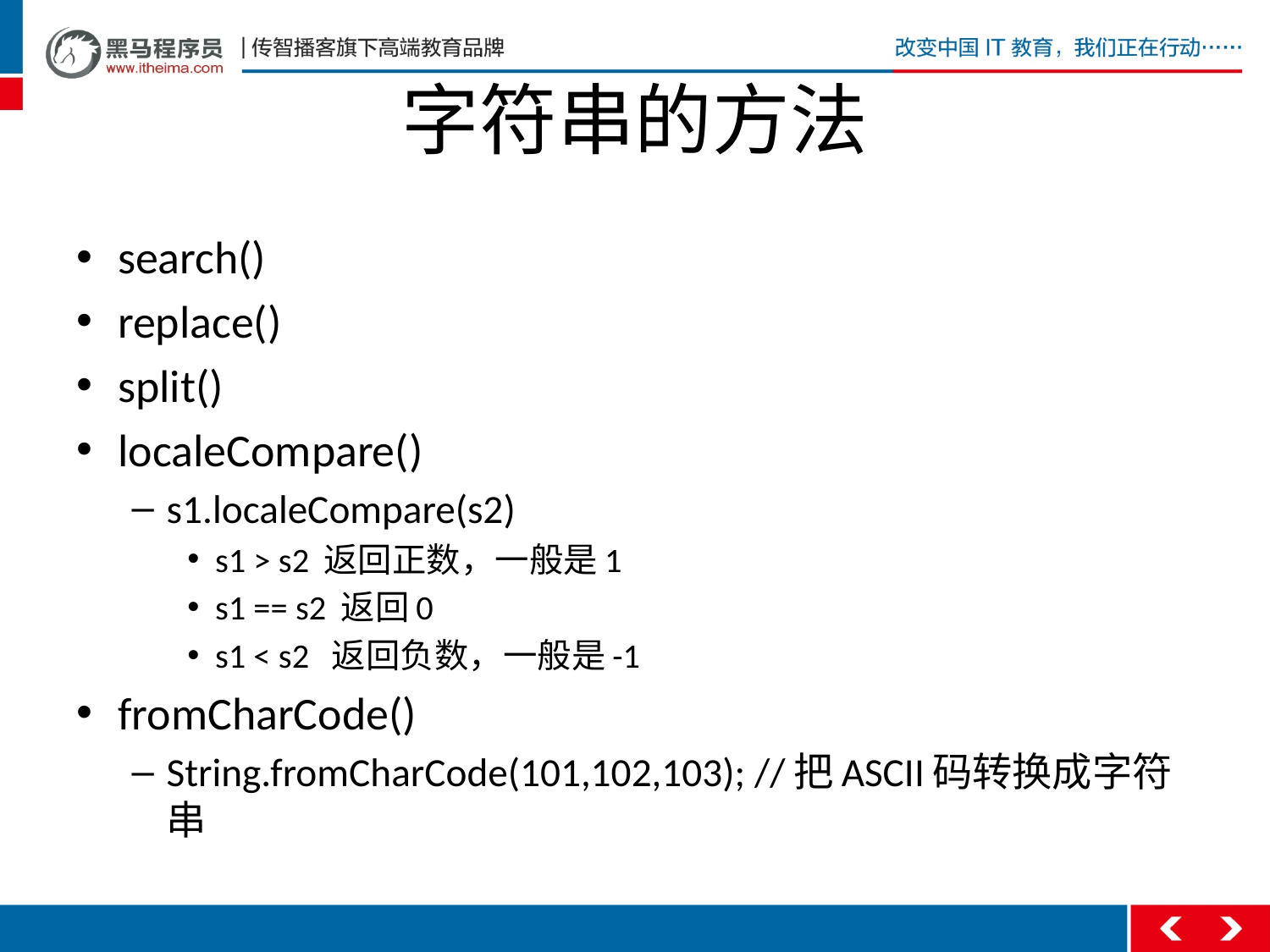

# 字符串的方法
search()
replace()
split()
localeCompare()
s1.localeCompare(s2)
s1 > s2 返回正数，一般是1
s1 == s2 返回0
s1 < s2  返回负数，一般是-1
fromCharCode()
String.fromCharCode(101,102,103); //把ASCII码转换成字符串